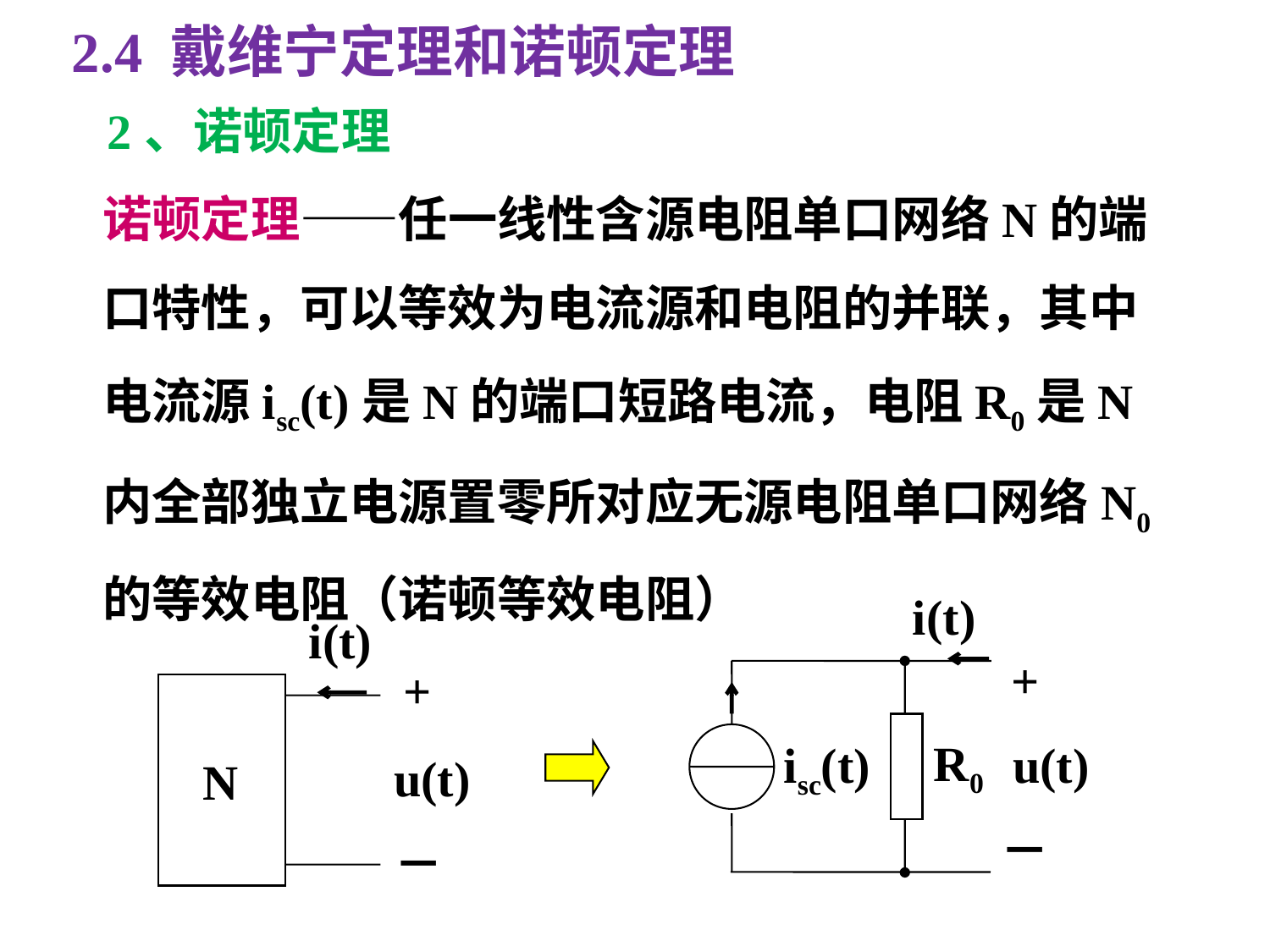

2.4 戴维宁定理和诺顿定理
2、诺顿定理
诺顿定理——任一线性含源电阻单口网络N的端口特性，可以等效为电流源和电阻的并联，其中电流源isc(t)是N的端口短路电流，电阻R0是N内全部独立电源置零所对应无源电阻单口网络N0的等效电阻（诺顿等效电阻）
i(t)
+

R0
isc(t)
u(t)

－

i(t)
+

N
u(t)
－